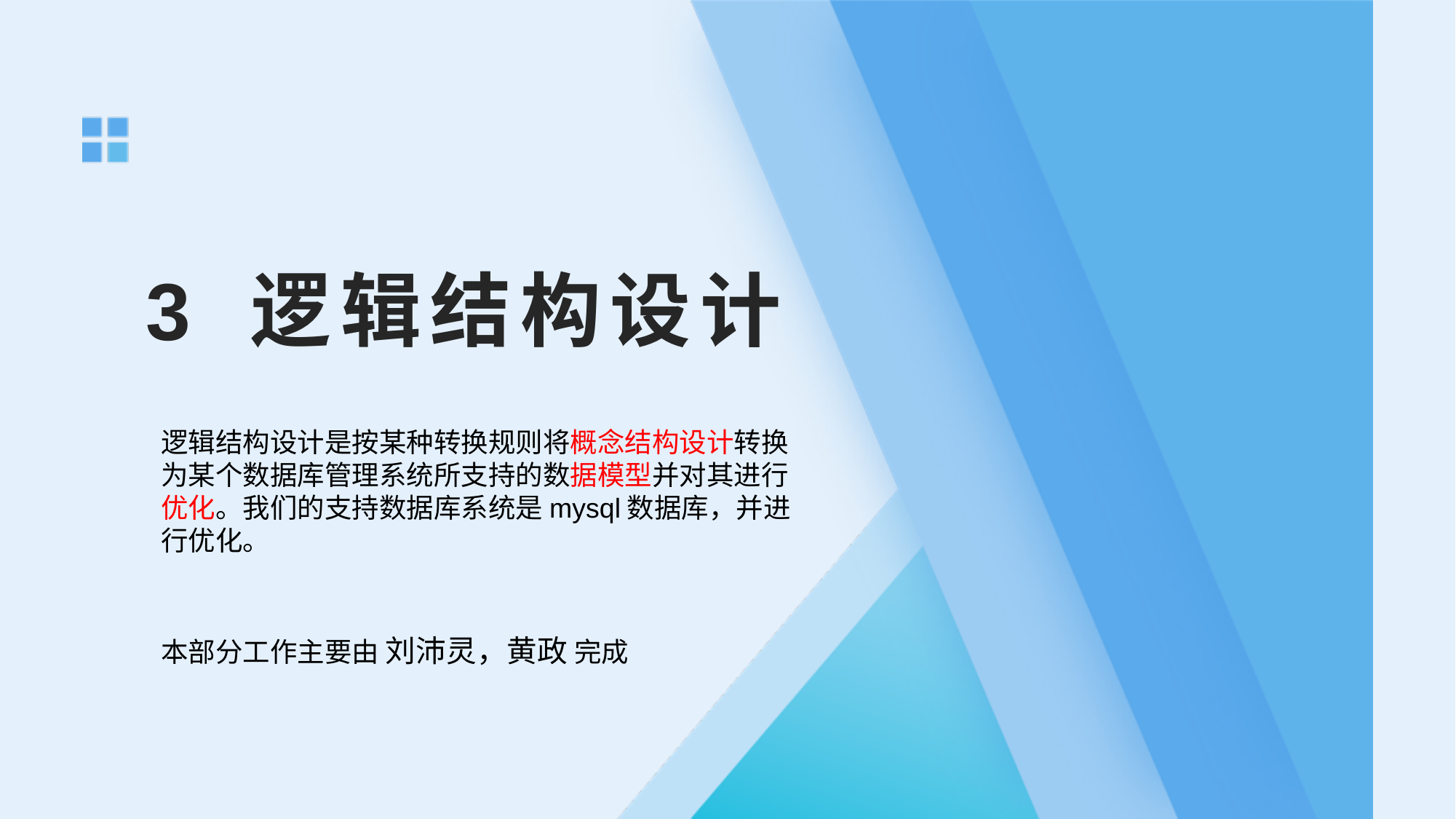

3 逻辑结构设计
逻辑结构设计是按某种转换规则将概念结构设计转换为某个数据库管理系统所支持的数据模型并对其进行优化。我们的支持数据库系统是mysql数据库，并进行优化。
本部分工作主要由 刘沛灵，黄政 完成